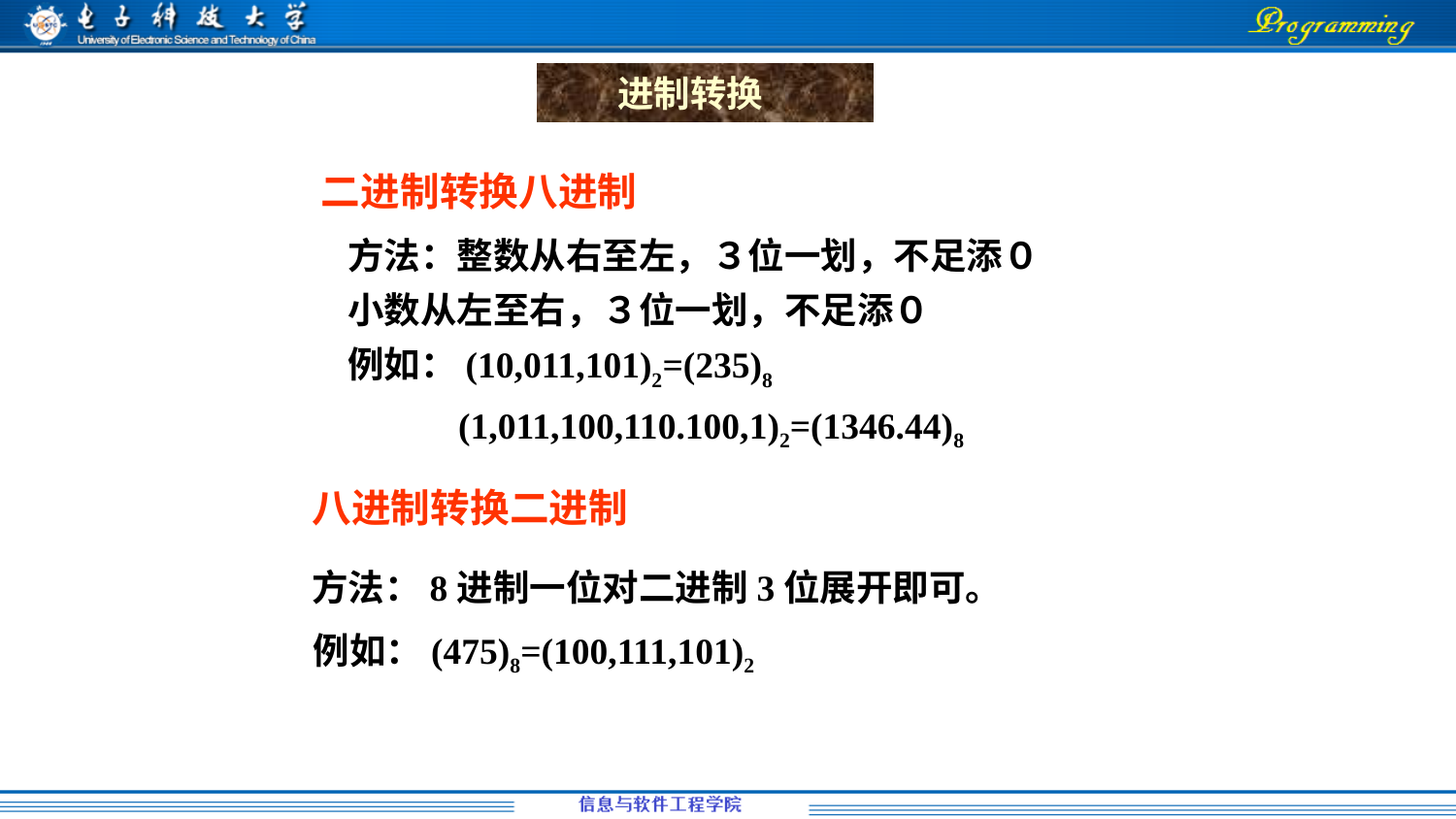

进制转换
二进制转换八进制
方法：整数从右至左，３位一划，不足添０
小数从左至右，３位一划，不足添０
例如：(10,011,101)2=(235)8
            (1,011,100,110.100,1)2=(1346.44)8
八进制转换二进制
方法：8进制一位对二进制3位展开即可。
例如：(475)8=(100,111,101)2